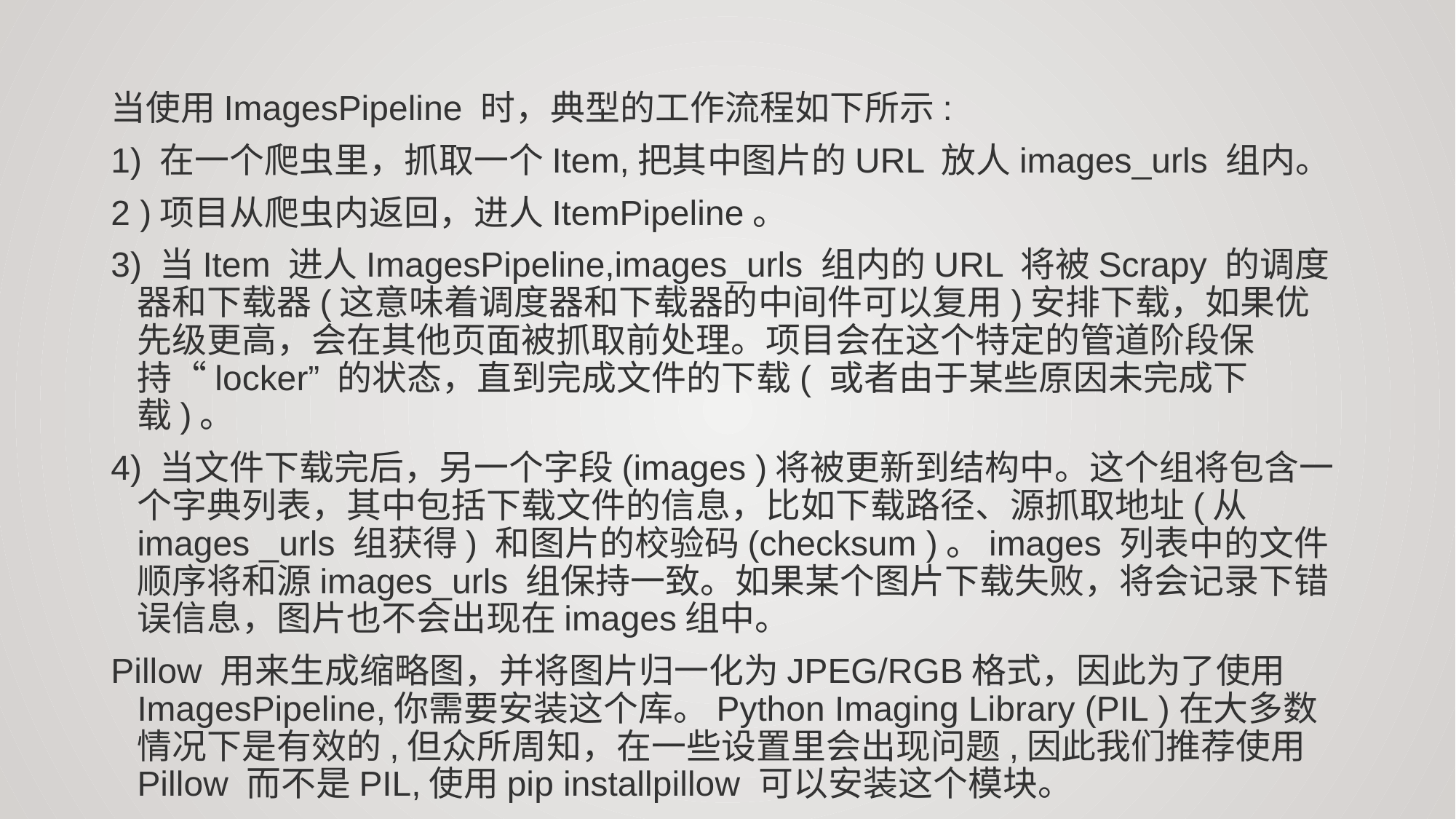

当使用ImagesPipeline 时，典型的工作流程如下所示:
1) 在一个爬虫里，抓取一个Item,把其中图片的URL 放人images_urls 组内。
2 )项目从爬虫内返回，进人ItemPipeline。
3) 当Item 进人ImagesPipeline,images_urls 组内的URL 将被Scrapy 的调度器和下载器(这意味着调度器和下载器的中间件可以复用)安排下载，如果优先级更高，会在其他页面被抓取前处理。项目会在这个特定的管道阶段保持“locker” 的状态，直到完成文件的下载( 或者由于某些原因未完成下载)。
4) 当文件下载完后，另一个字段(images )将被更新到结构中。这个组将包含一个字典列表，其中包括下载文件的信息，比如下载路径、源抓取地址(从images _urls 组获得) 和图片的校验码(checksum )。images 列表中的文件顺序将和源images_urls 组保持一致。如果某个图片下载失败，将会记录下错误信息，图片也不会出现在images组中。
Pillow 用来生成缩略图，并将图片归一化为JPEG/RGB格式，因此为了使用ImagesPipeline,你需要安装这个库。Python Imaging Library (PIL )在大多数情况下是有效的,但众所周知，在一些设置里会出现问题,因此我们推荐使用Pillow 而不是PIL,使用pip installpillow 可以安装这个模块。